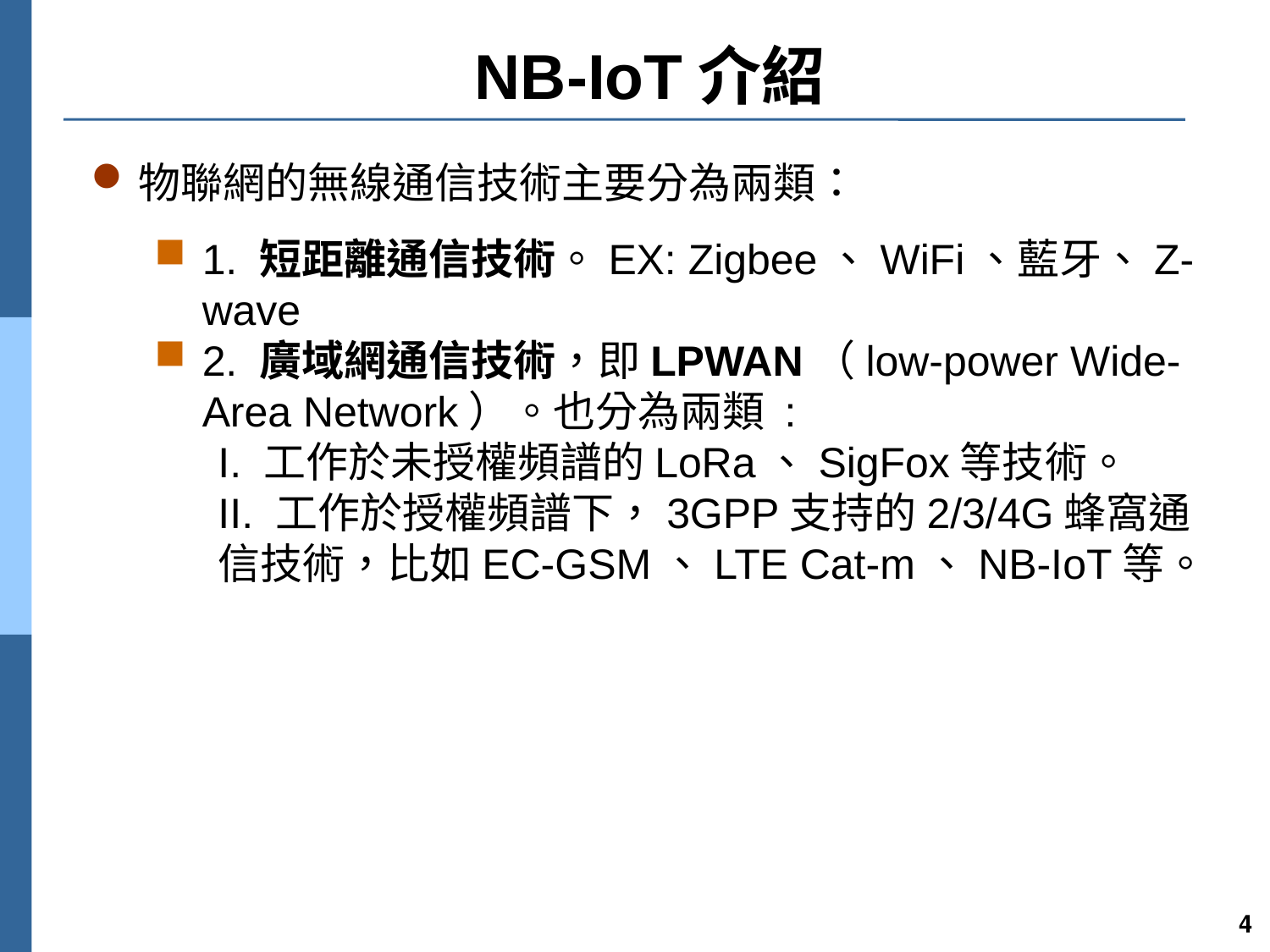

# NB-IoT介紹
物聯網的無線通信技術主要分為兩類：

1. 短距離通信技術。EX: Zigbee、WiFi、藍牙、Z-wave
2. 廣域網通信技術，即LPWAN（low-power Wide-Area Network）。也分為兩類 :
I. 工作於未授權頻譜的LoRa、SigFox等技術。
II. 工作於授權頻譜下，3GPP支持的2/3/4G蜂窩通信技術，比如EC-GSM、LTE Cat-m、NB-IoT等。